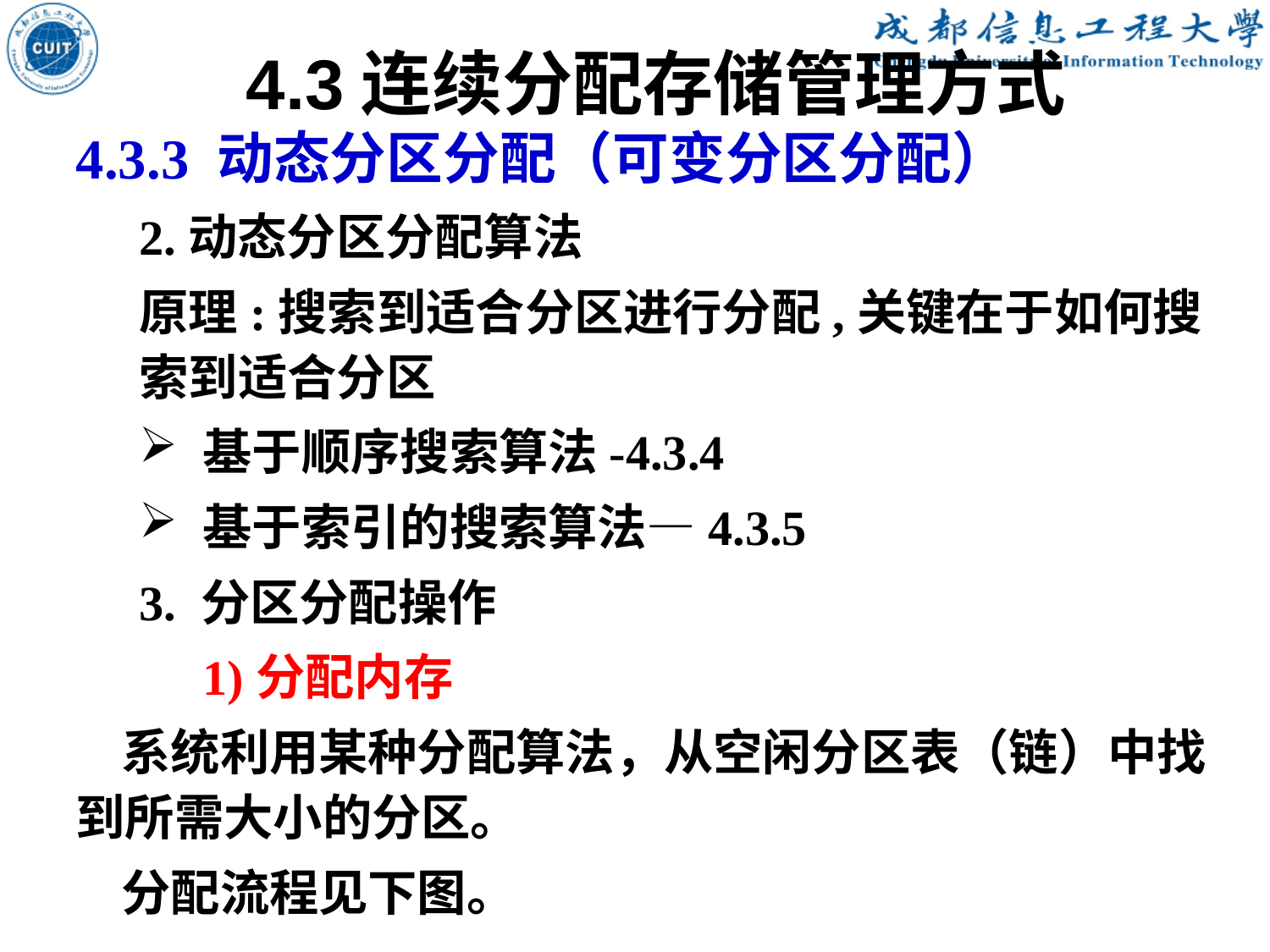

4.3连续分配存储管理方式
4.3.3 动态分区分配（可变分区分配）
2.动态分区分配算法
原理:搜索到适合分区进行分配,关键在于如何搜索到适合分区
基于顺序搜索算法-4.3.4
基于索引的搜索算法—4.3.5
3. 分区分配操作
1)分配内存
   系统利用某种分配算法，从空闲分区表（链）中找到所需大小的分区。
   分配流程见下图。